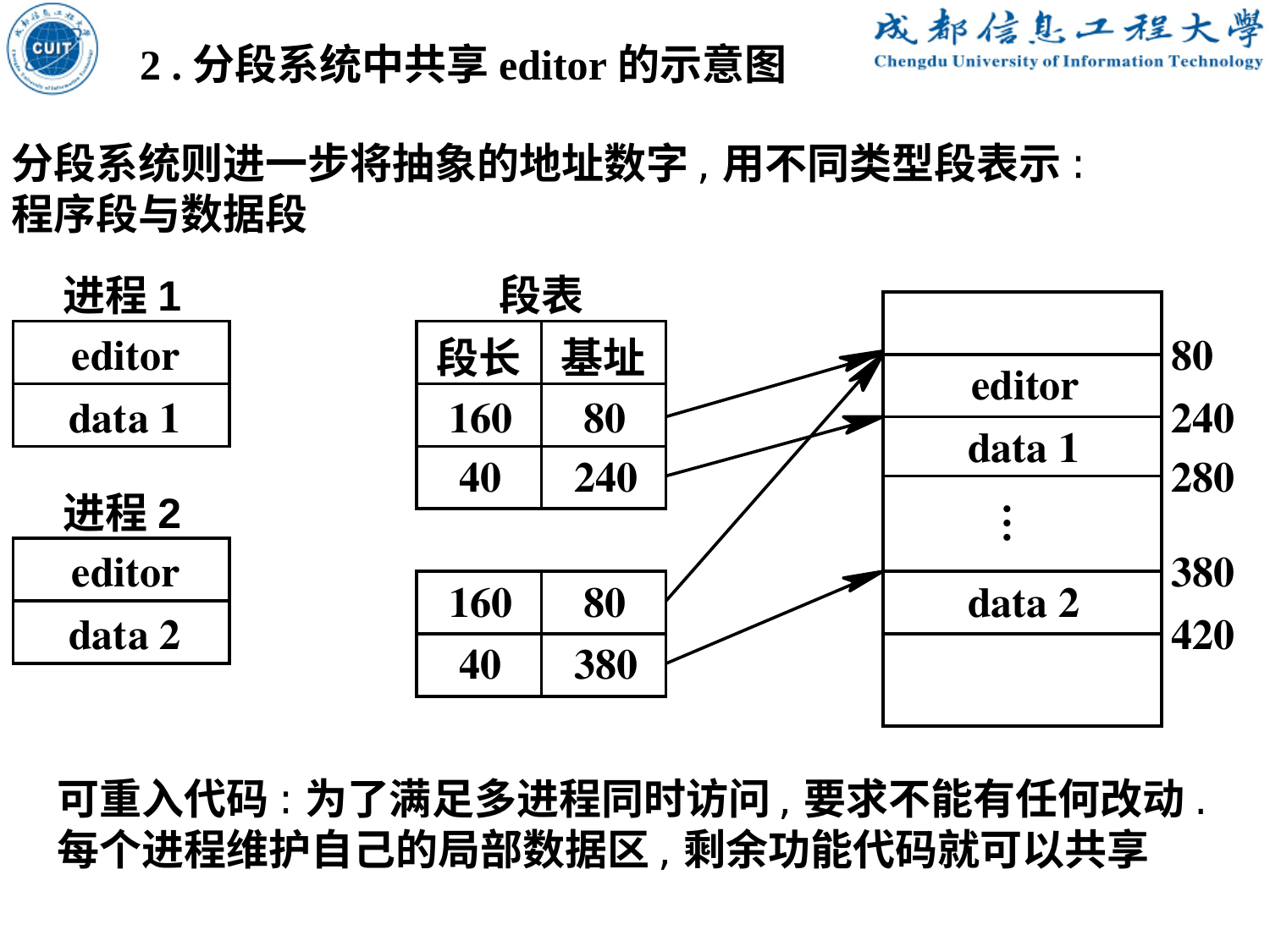

2 .分段系统中共享editor的示意图
分段系统则进一步将抽象的地址数字,用不同类型段表示:
程序段与数据段
进程1
段表

editor
80
段长
基址

editor

data 1
160
80
240

data 1

40
240
280

进程2
…

editor
380

160
80
data 2

data 2
420

40
380
可重入代码:为了满足多进程同时访问,要求不能有任何改动.
每个进程维护自己的局部数据区,剩余功能代码就可以共享